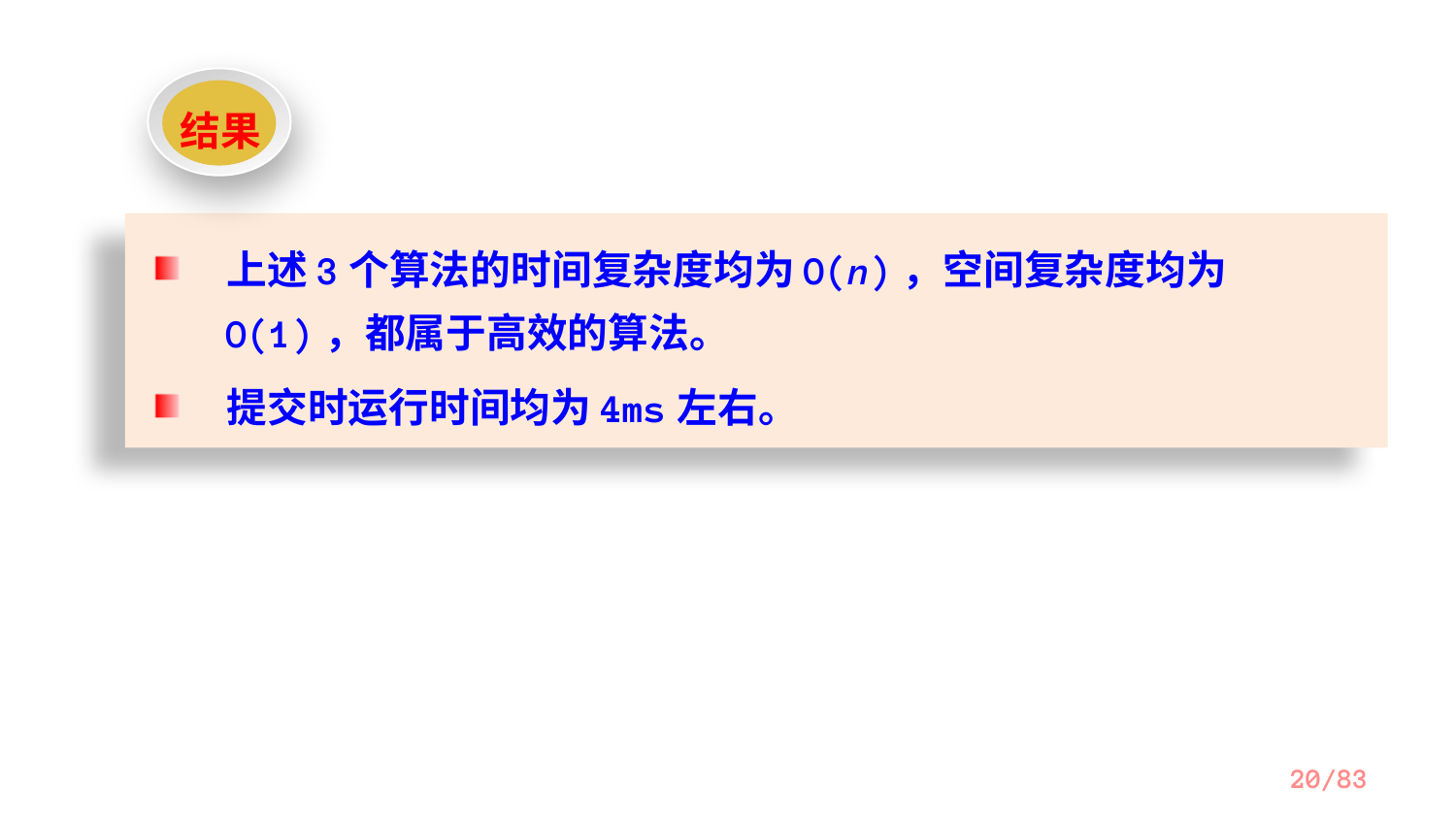

结果
上述3个算法的时间复杂度均为O(n)，空间复杂度均为O(1)，都属于高效的算法。
提交时运行时间均为4ms左右。
20/83